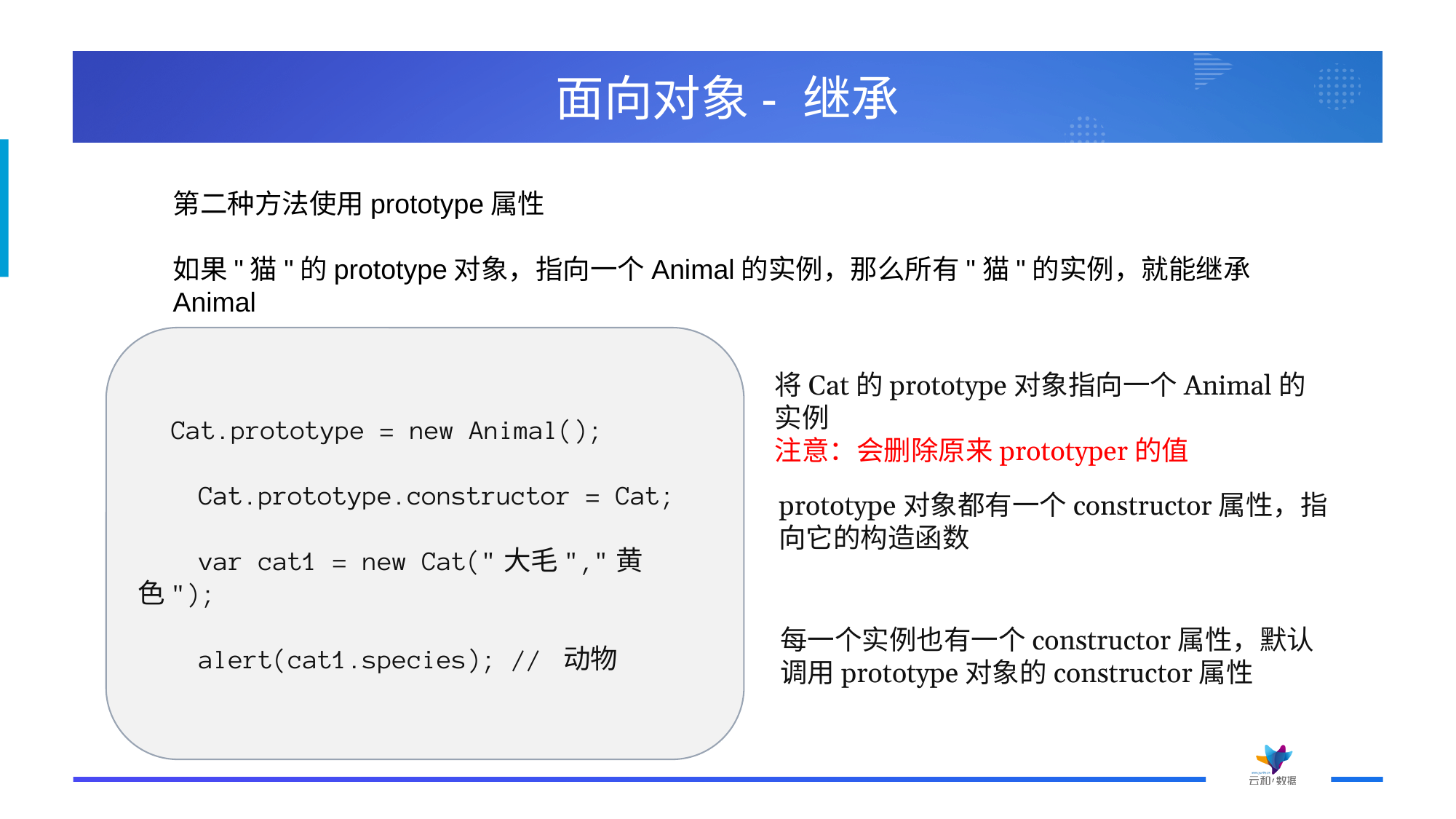

# 面向对象- 继承

第二种方法使用prototype属性

如果"猫"的prototype对象，指向一个Animal的实例，那么所有"猫"的实例，就能继承Animal
　Cat.prototype = new Animal();

　　Cat.prototype.constructor = Cat;

　　var cat1 = new Cat("大毛","黄色");

　　alert(cat1.species); // 动物
将Cat的prototype对象指向一个Animal的实例
注意：会删除原来prototyper的值
prototype对象都有一个constructor属性，指向它的构造函数
每一个实例也有一个constructor属性，默认调用prototype对象的constructor属性